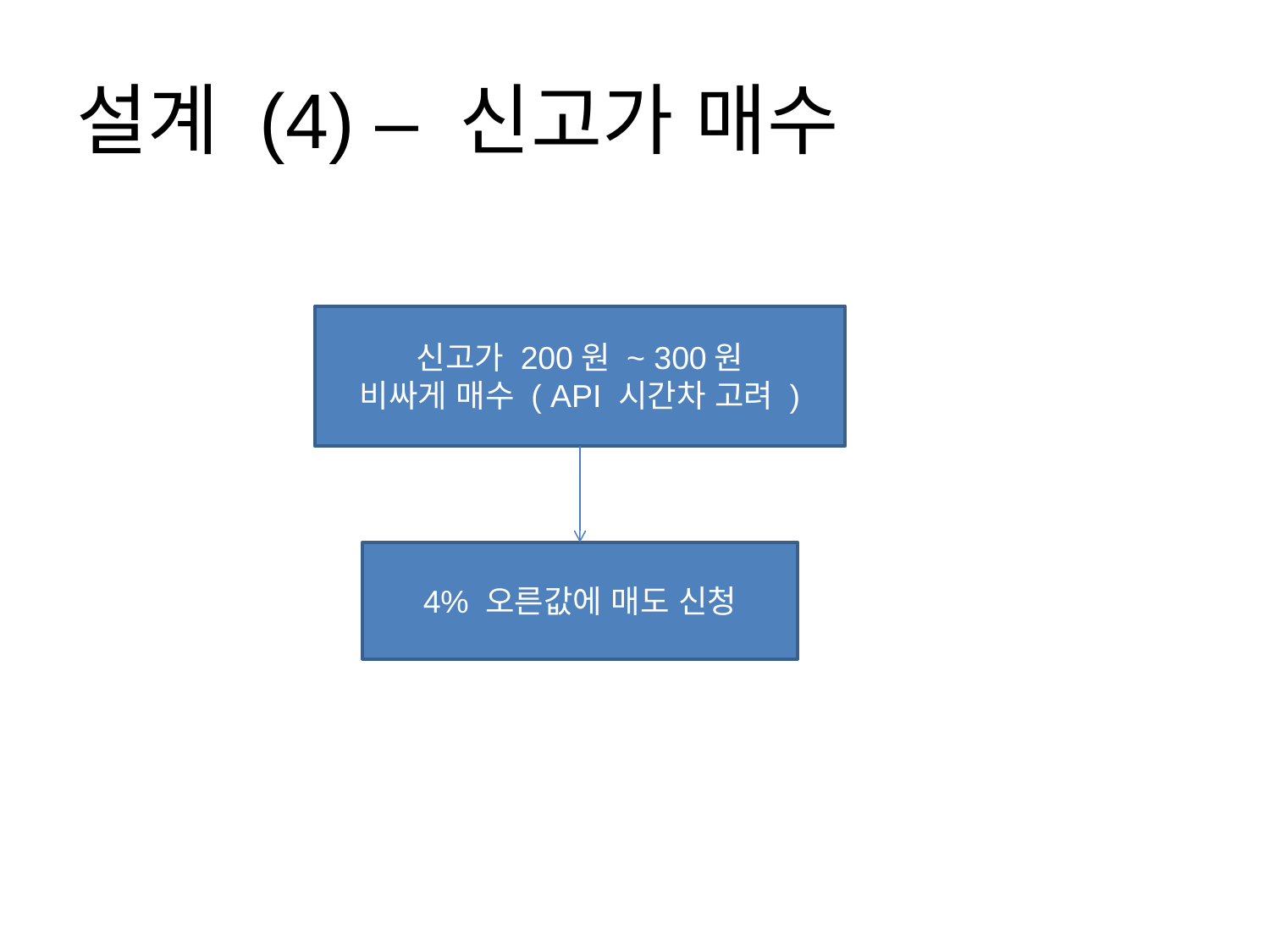

# 설계 (4) – 신고가 매수
신고가 200원 ~ 300원
비싸게 매수 ( API 시간차 고려 )
4% 오른값에 매도 신청